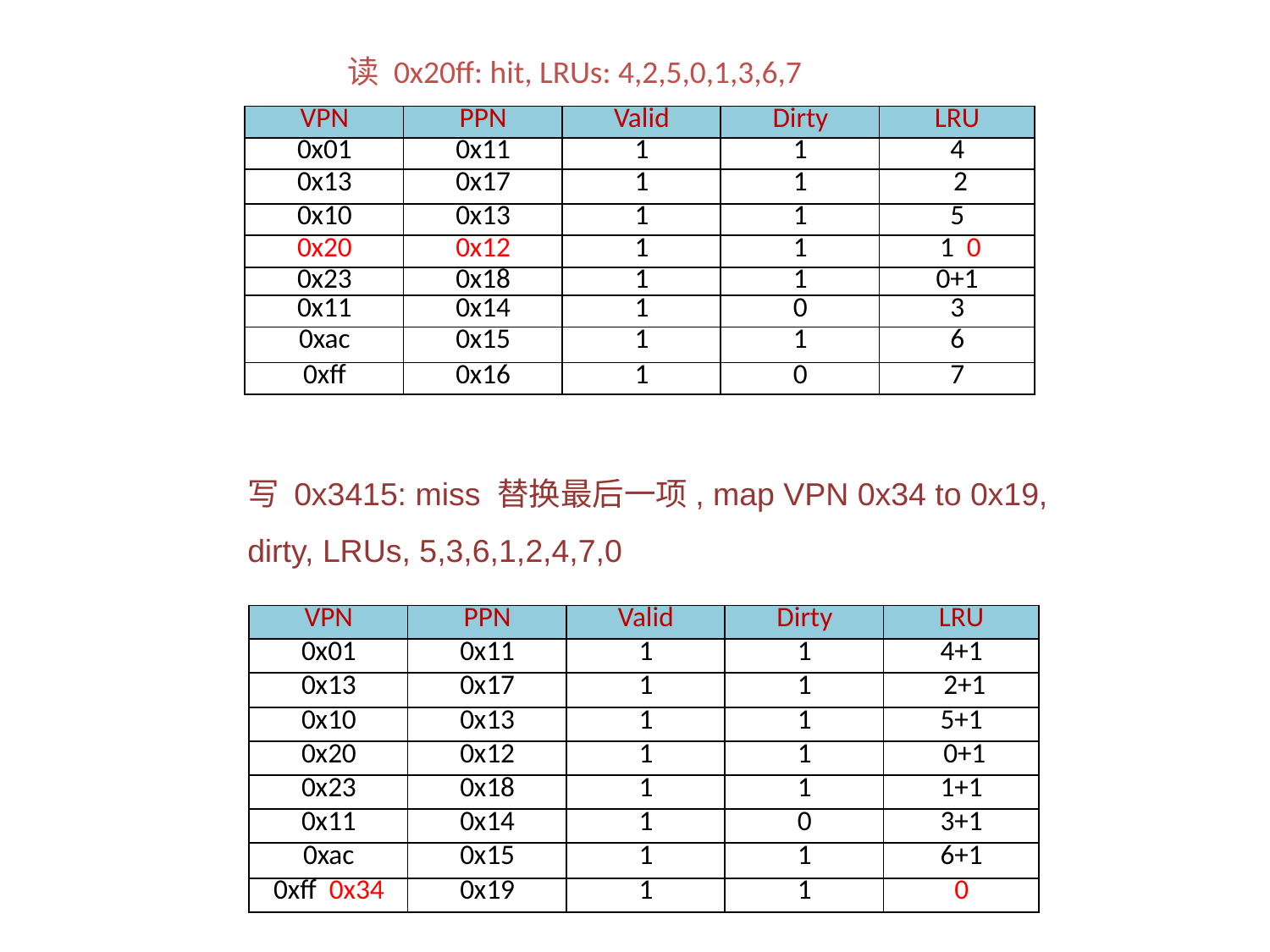

读 0x20ff: hit, LRUs: 4,2,5,0,1,3,6,7
| VPN | PPN | Valid | Dirty | LRU |
| --- | --- | --- | --- | --- |
| 0x01 | 0x11 | 1 | 1 | 4 |
| 0x13 | 0x17 | 1 | 1 | 2 |
| 0x10 | 0x13 | 1 | 1 | 5 |
| 0x20 | 0x12 | 1 | 1 | 1 0 |
| 0x23 | 0x18 | 1 | 1 | 0+1 |
| 0x11 | 0x14 | 1 | 0 | 3 |
| 0xac | 0x15 | 1 | 1 | 6 |
| 0xff | 0x16 | 1 | 0 | 7 |
写 0x3415: miss 替换最后一项, map VPN 0x34 to 0x19, dirty, LRUs, 5,3,6,1,2,4,7,0
| VPN | PPN | Valid | Dirty | LRU |
| --- | --- | --- | --- | --- |
| 0x01 | 0x11 | 1 | 1 | 4+1 |
| 0x13 | 0x17 | 1 | 1 | 2+1 |
| 0x10 | 0x13 | 1 | 1 | 5+1 |
| 0x20 | 0x12 | 1 | 1 | 0+1 |
| 0x23 | 0x18 | 1 | 1 | 1+1 |
| 0x11 | 0x14 | 1 | 0 | 3+1 |
| 0xac | 0x15 | 1 | 1 | 6+1 |
| 0xff 0x34 | 0x19 | 1 | 1 | 0 |